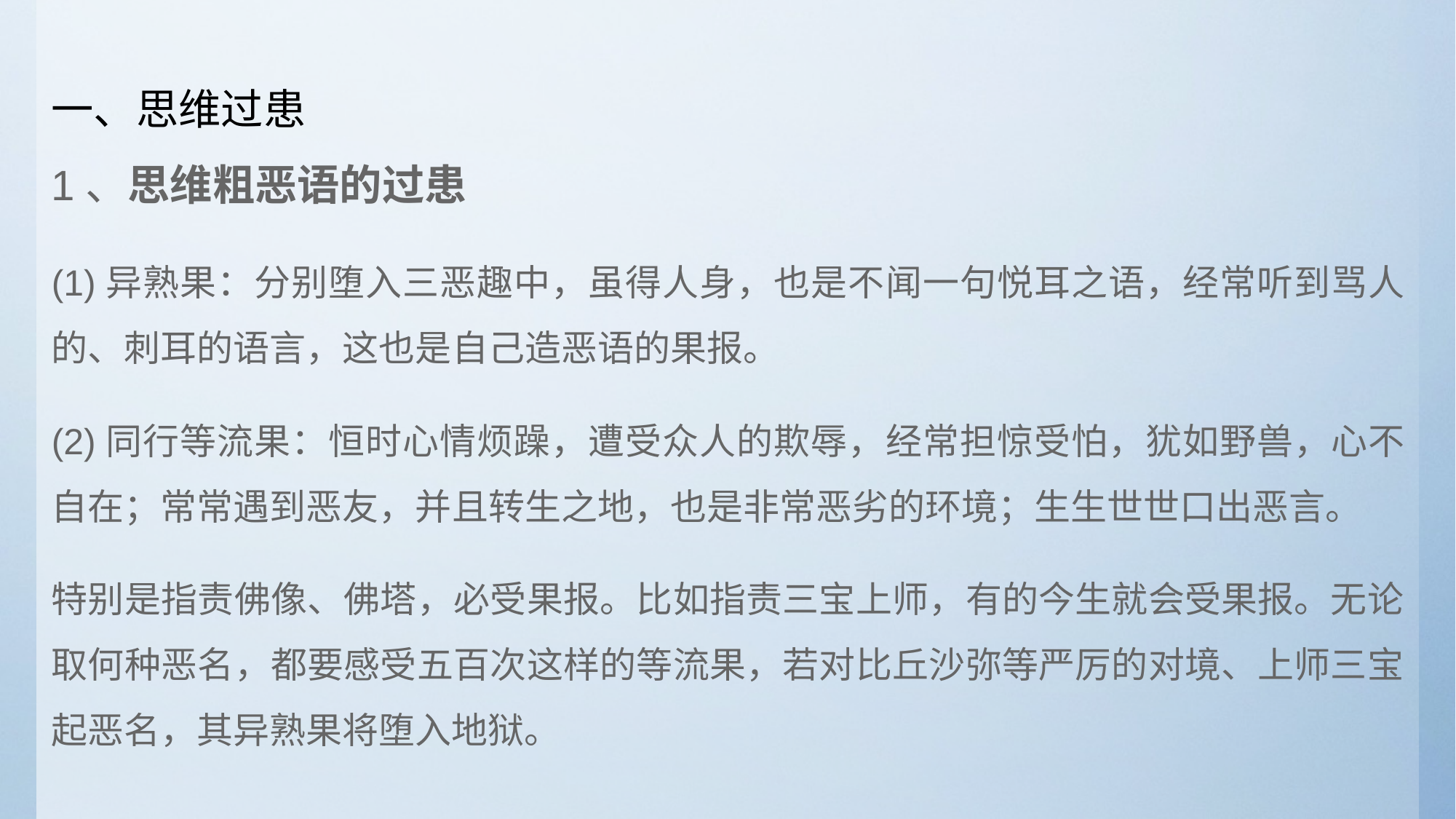

一、思维过患
1、思维粗恶语的过患
(1)异熟果：分别堕入三恶趣中，虽得人身，也是不闻一句悦耳之语，经常听到骂人的、刺耳的语言，这也是自己造恶语的果报。
(2)同行等流果：恒时心情烦躁，遭受众人的欺辱，经常担惊受怕，犹如野兽，心不自在；常常遇到恶友，并且转生之地，也是非常恶劣的环境；生生世世口出恶言。
特别是指责佛像、佛塔，必受果报。比如指责三宝上师，有的今生就会受果报。无论取何种恶名，都要感受五百次这样的等流果，若对比丘沙弥等严厉的对境、上师三宝起恶名，其异熟果将堕入地狱。